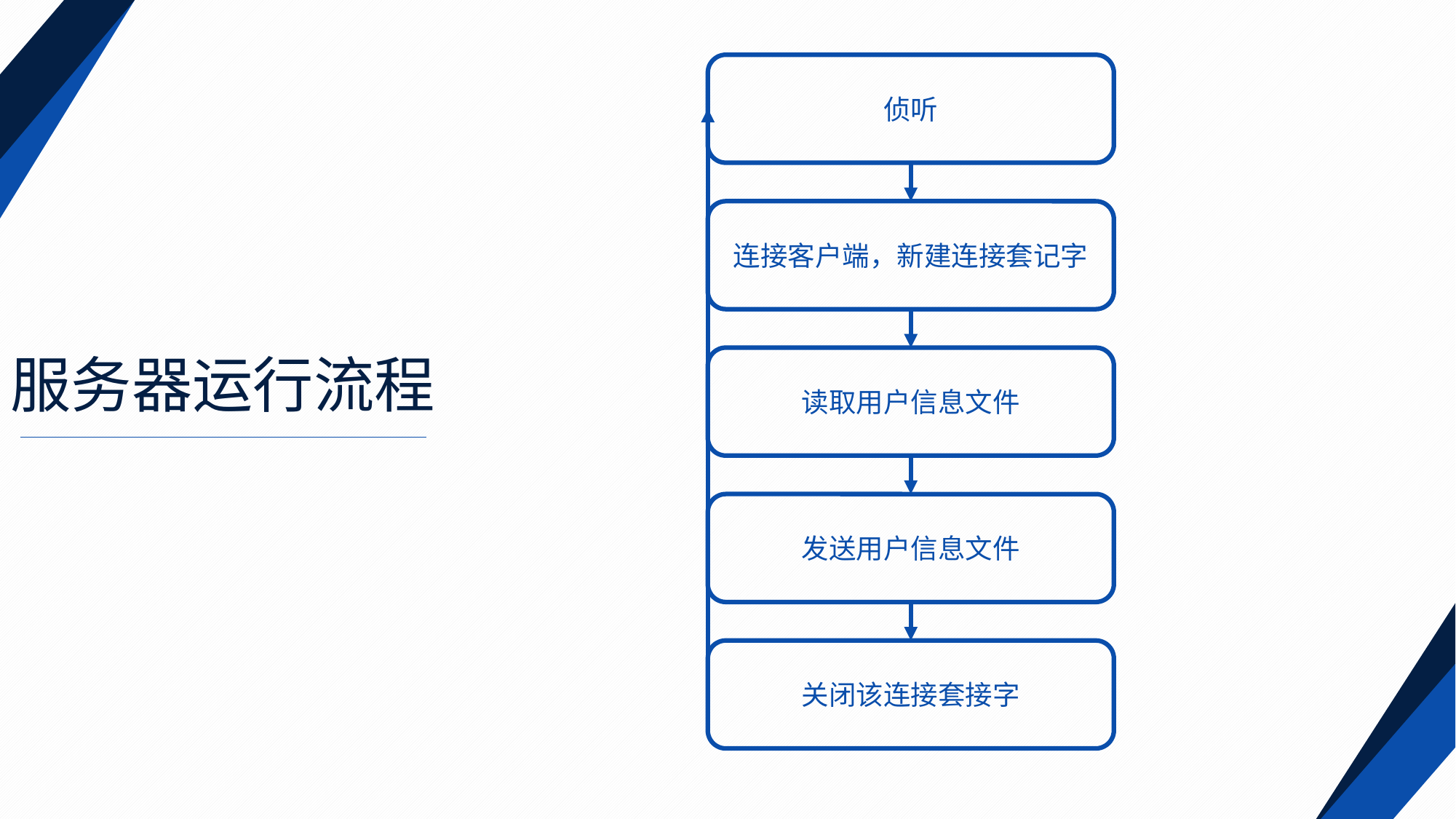

侦听
连接客户端，新建连接套记字
读取用户信息文件
发送用户信息文件
关闭该连接套接字
服务器运行流程